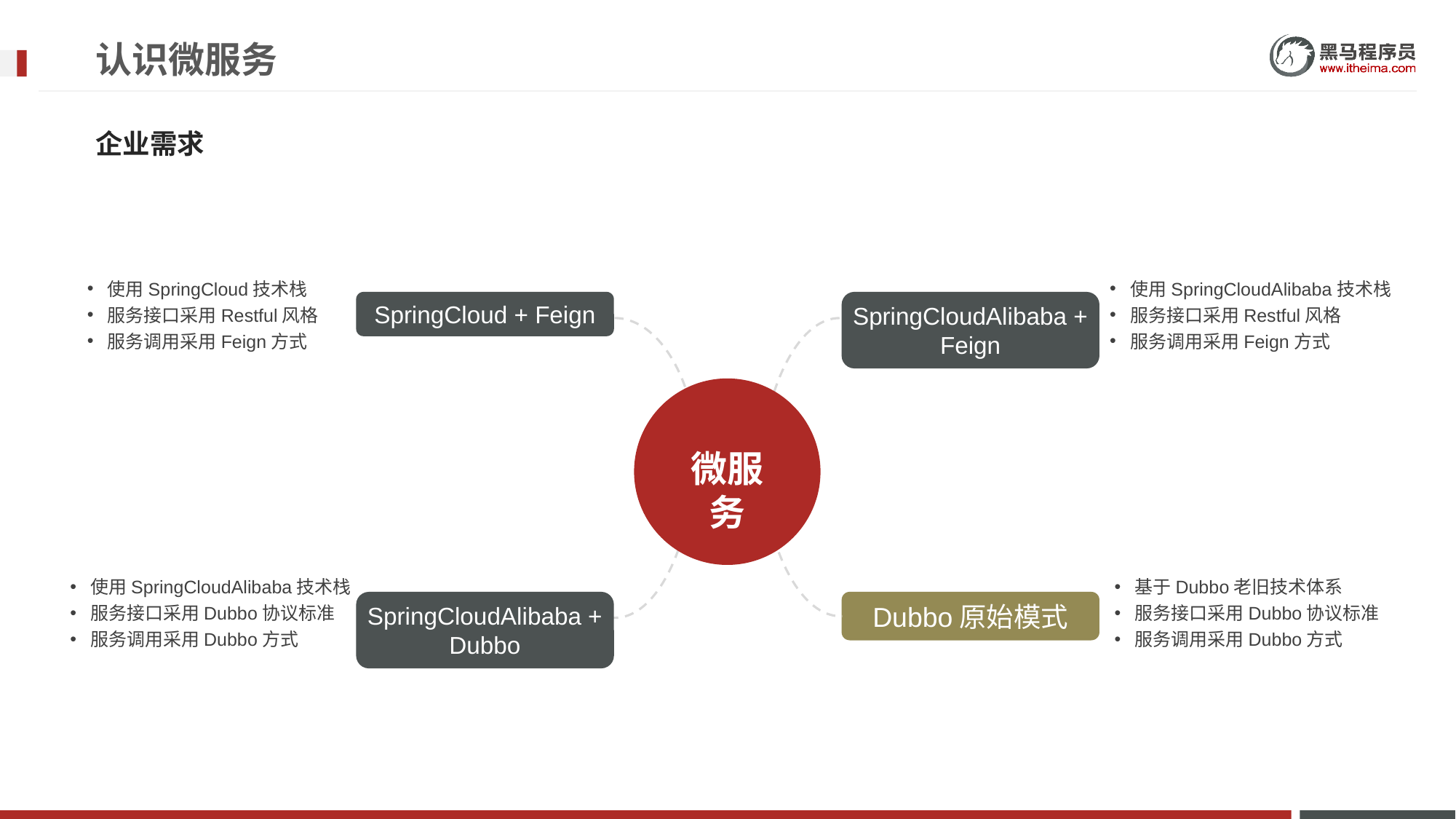

# 认识微服务
企业需求

使用SpringCloud技术栈
服务接口采用Restful风格
服务调用采用Feign方式
使用SpringCloudAlibaba技术栈
服务接口采用Restful风格
服务调用采用Feign方式
SpringCloud + Feign
SpringCloudAlibaba + Feign

微服务
使用SpringCloudAlibaba技术栈
服务接口采用Dubbo协议标准
服务调用采用Dubbo方式
基于Dubbo老旧技术体系
服务接口采用Dubbo协议标准
服务调用采用Dubbo方式
SpringCloudAlibaba + Dubbo
Dubbo原始模式